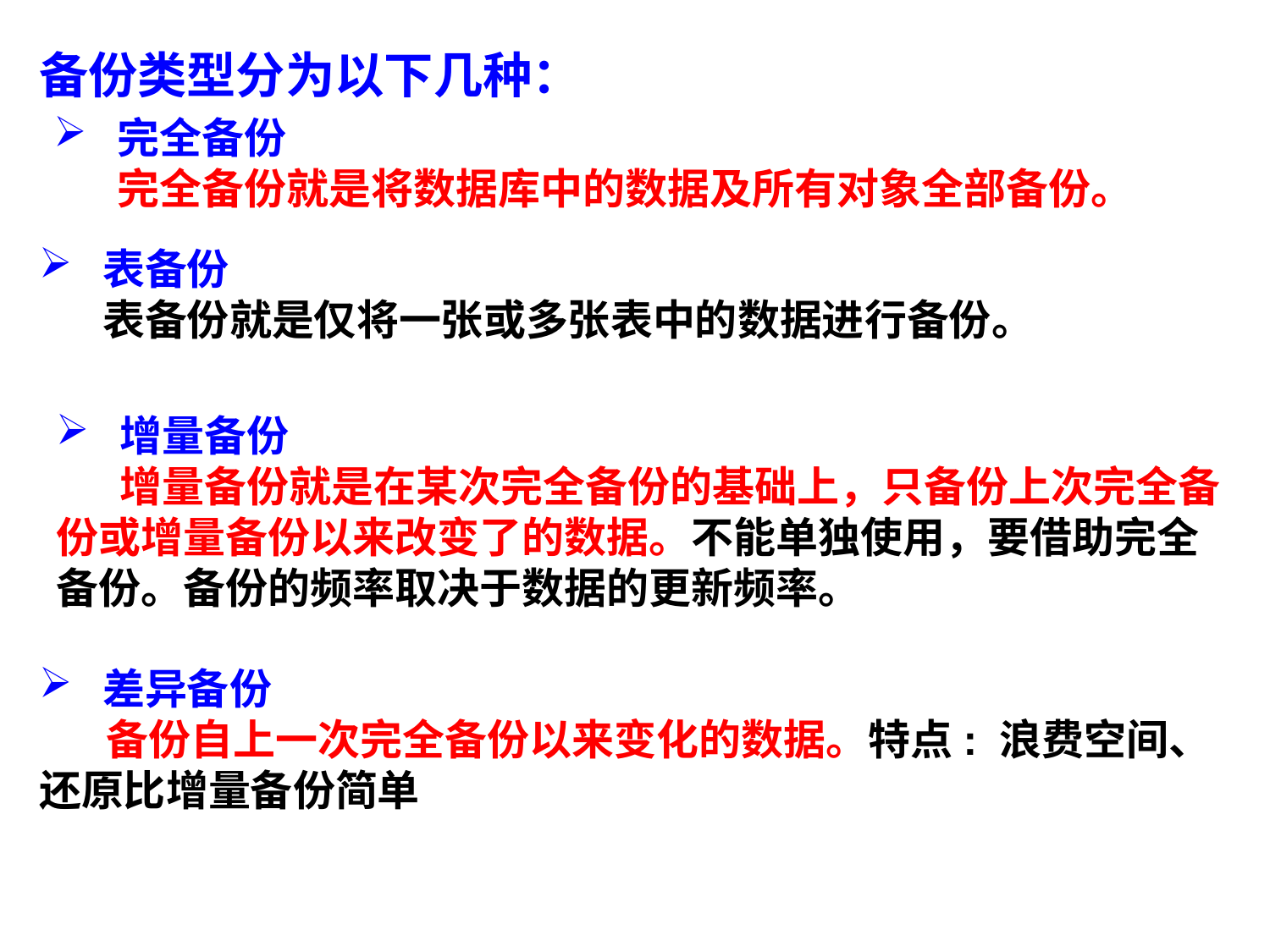

备份类型分为以下几种：
完全备份
完全备份就是将数据库中的数据及所有对象全部备份。
表备份
表备份就是仅将一张或多张表中的数据进行备份。

增量备份
增量备份就是在某次完全备份的基础上，只备份上次完全备份或增量备份以来改变了的数据。不能单独使用，要借助完全备份。备份的频率取决于数据的更新频率。
差异备份
      备份自上一次完全备份以来变化的数据。特点: 浪费空间、还原比增量备份简单